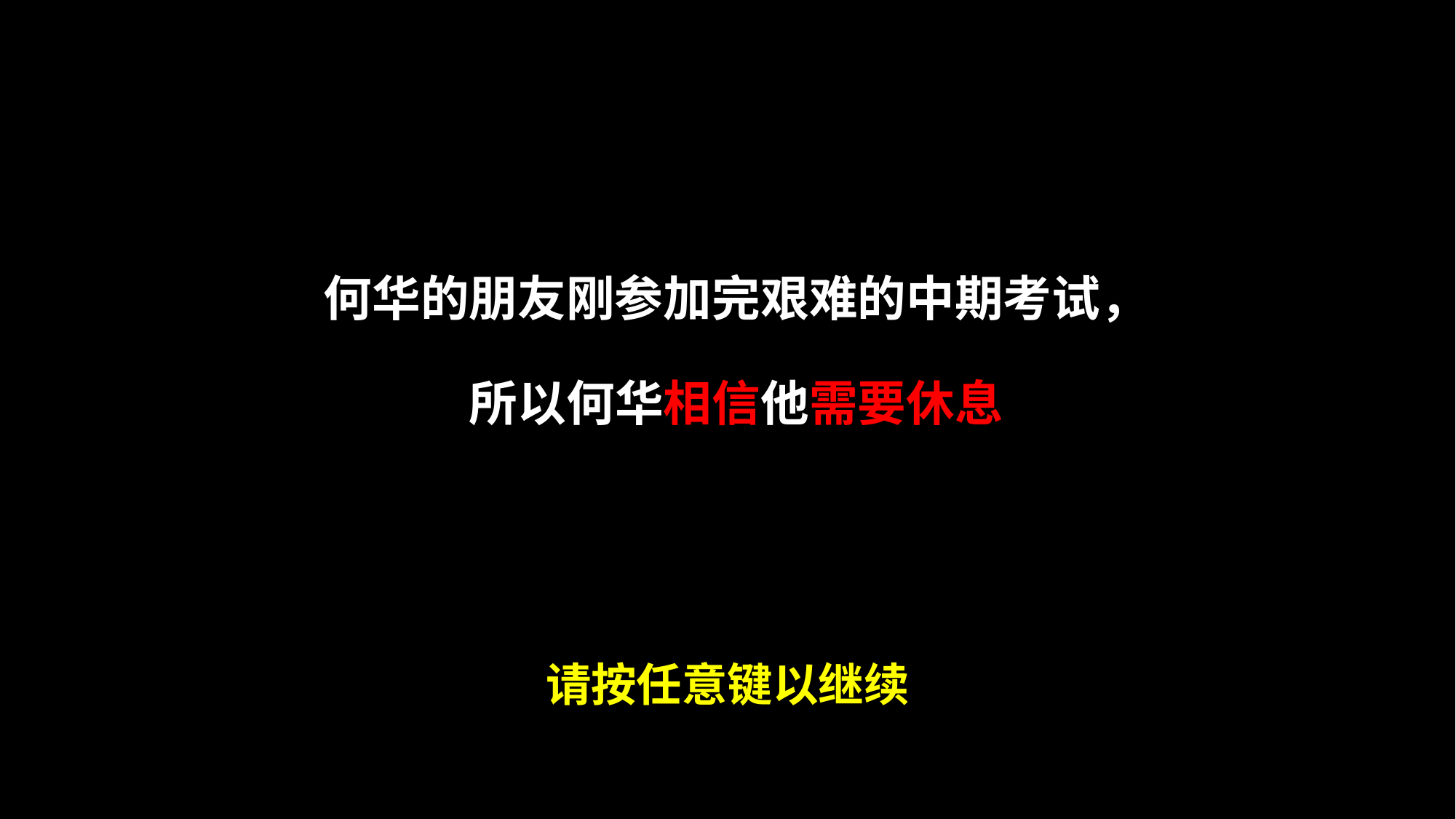

# 何华的朋友刚参加完艰难的中期考试， 所以何华相信他需要休息
请按任意键以继续